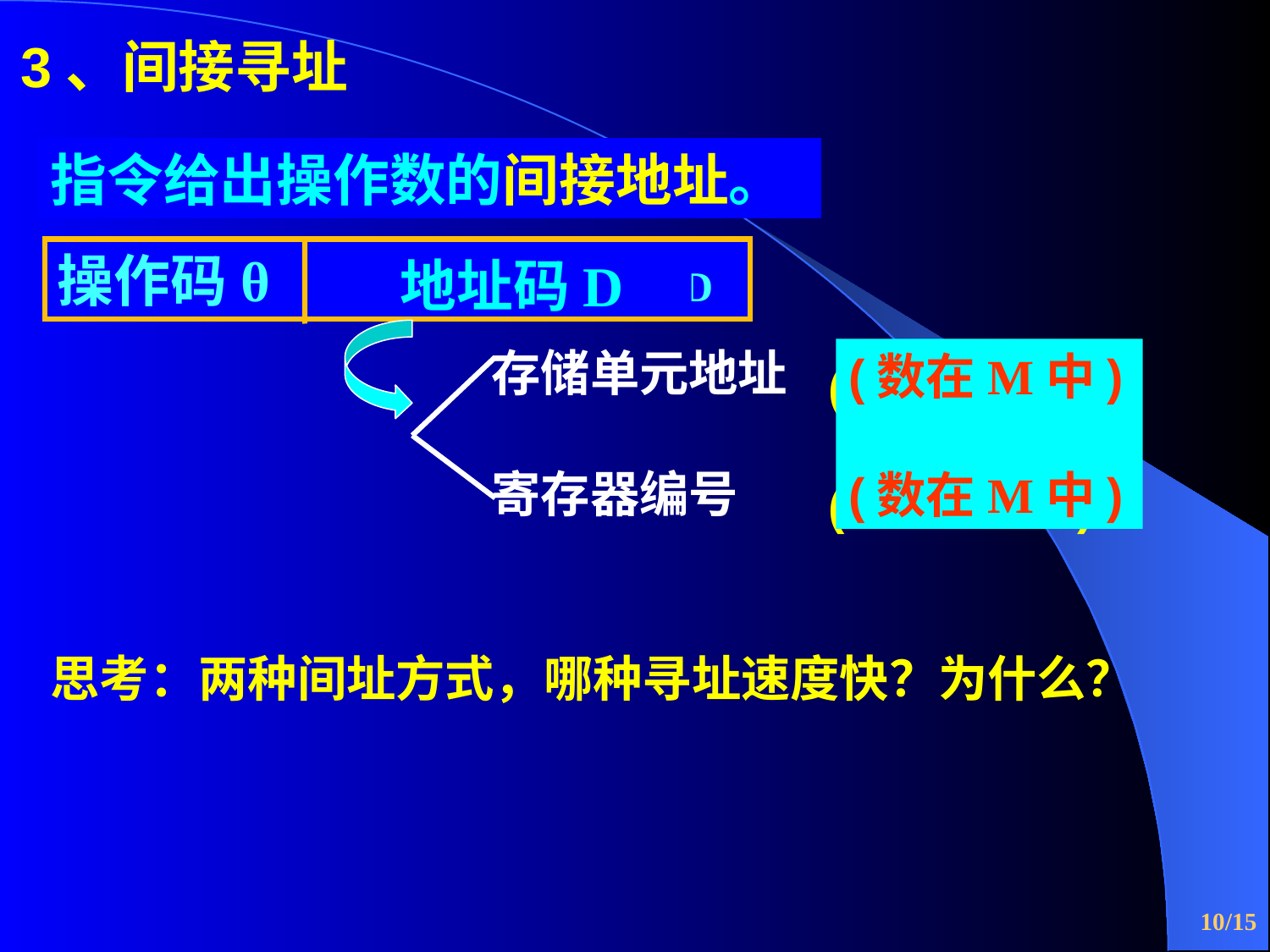

3、间接寻址
指令给出操作数的间接地址。
操作码θ     地址码A /操作数D

地址码D

(数在M中)

(数在M中)
(数在 ？中)

(数在 ？中)

存储单元地址

寄存器编号
思考：两种间址方式，哪种寻址速度快？为什么？
10/15